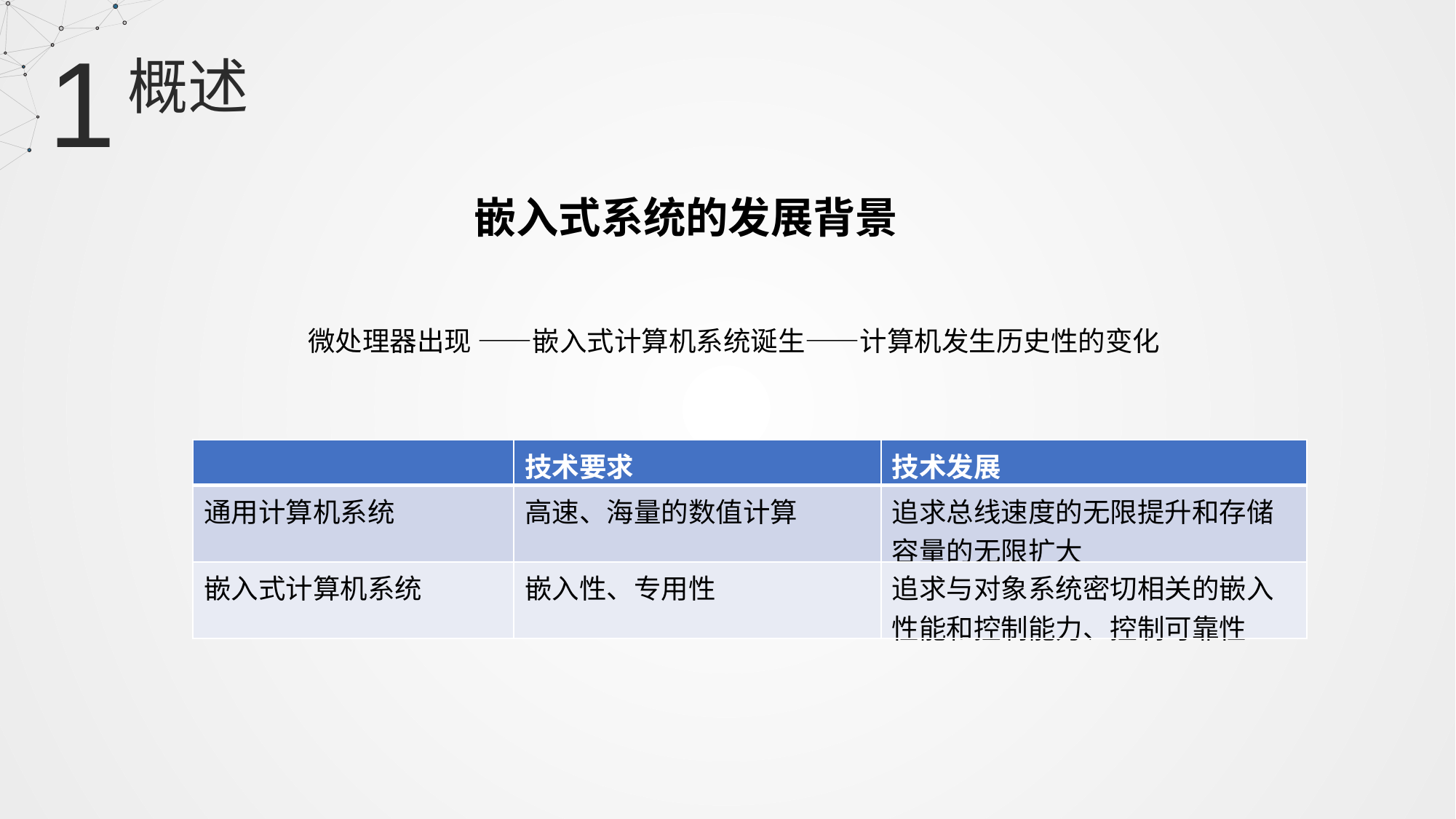

1
概述
     嵌入式系统的发展背景
微处理器出现 ——嵌入式计算机系统诞生——计算机发生历史性的变化

|  | 技术要求 | 技术发展 |
| --- | --- | --- |
| 通用计算机系统 | 高速、海量的数值计算 | 追求总线速度的无限提升和存储容量的无限扩大 |
| 嵌入式计算机系统 | 嵌入性、专用性 | 追求与对象系统密切相关的嵌入性能和控制能力、控制可靠性 |